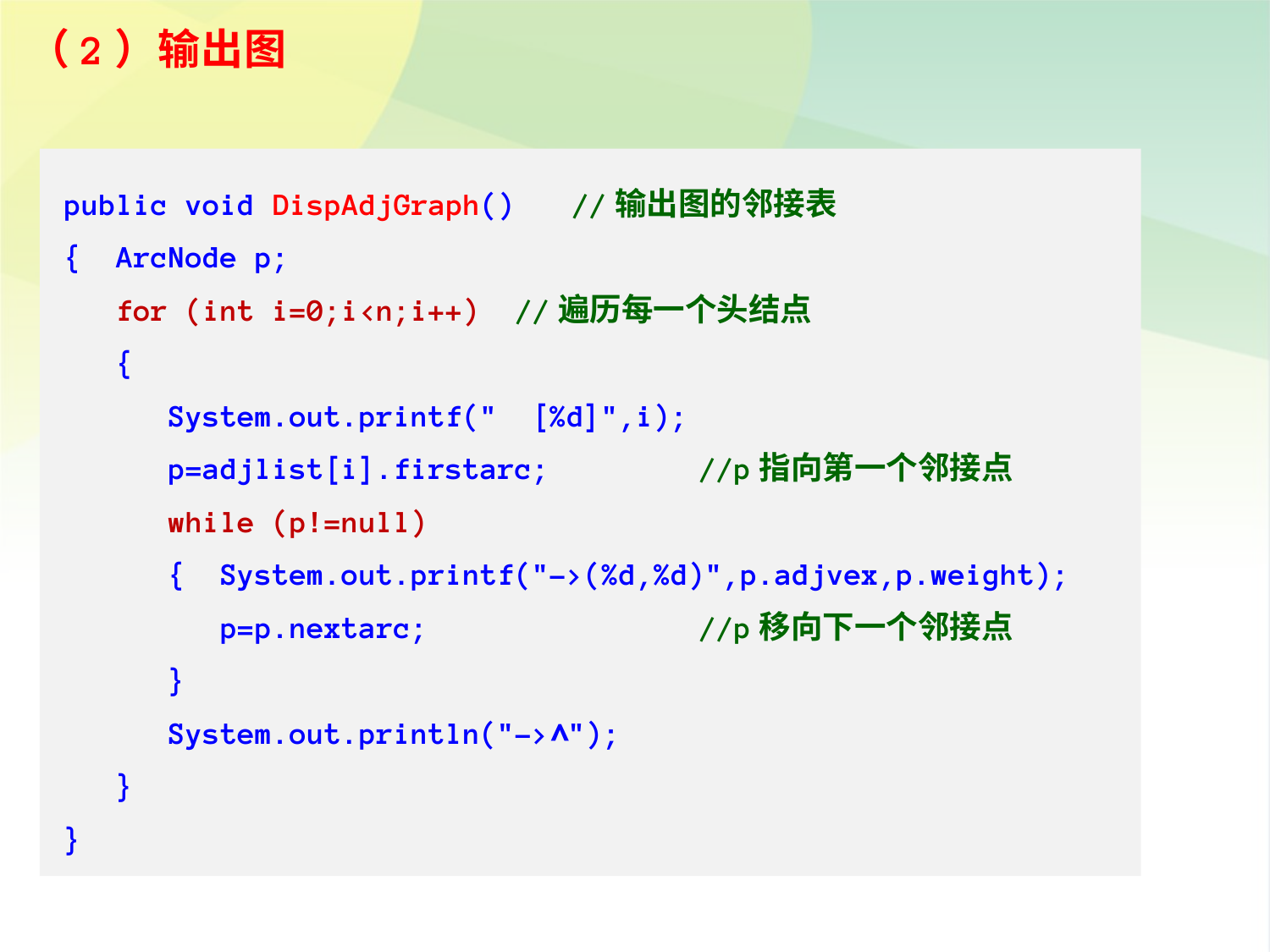

（2）输出图
public void DispAdjGraph()	//输出图的邻接表
{  ArcNode p;
   for (int i=0;i<n;i++)  //遍历每一个头结点
   {
      System.out.printf("  [%d]",i);
      p=adjlist[i].firstarc;		//p指向第一个邻接点
      while (p!=null)
      {  System.out.printf("->(%d,%d)",p.adjvex,p.weight);
         p=p.nextarc;			//p移向下一个邻接点
      }
      System.out.println("->∧");
   }
}